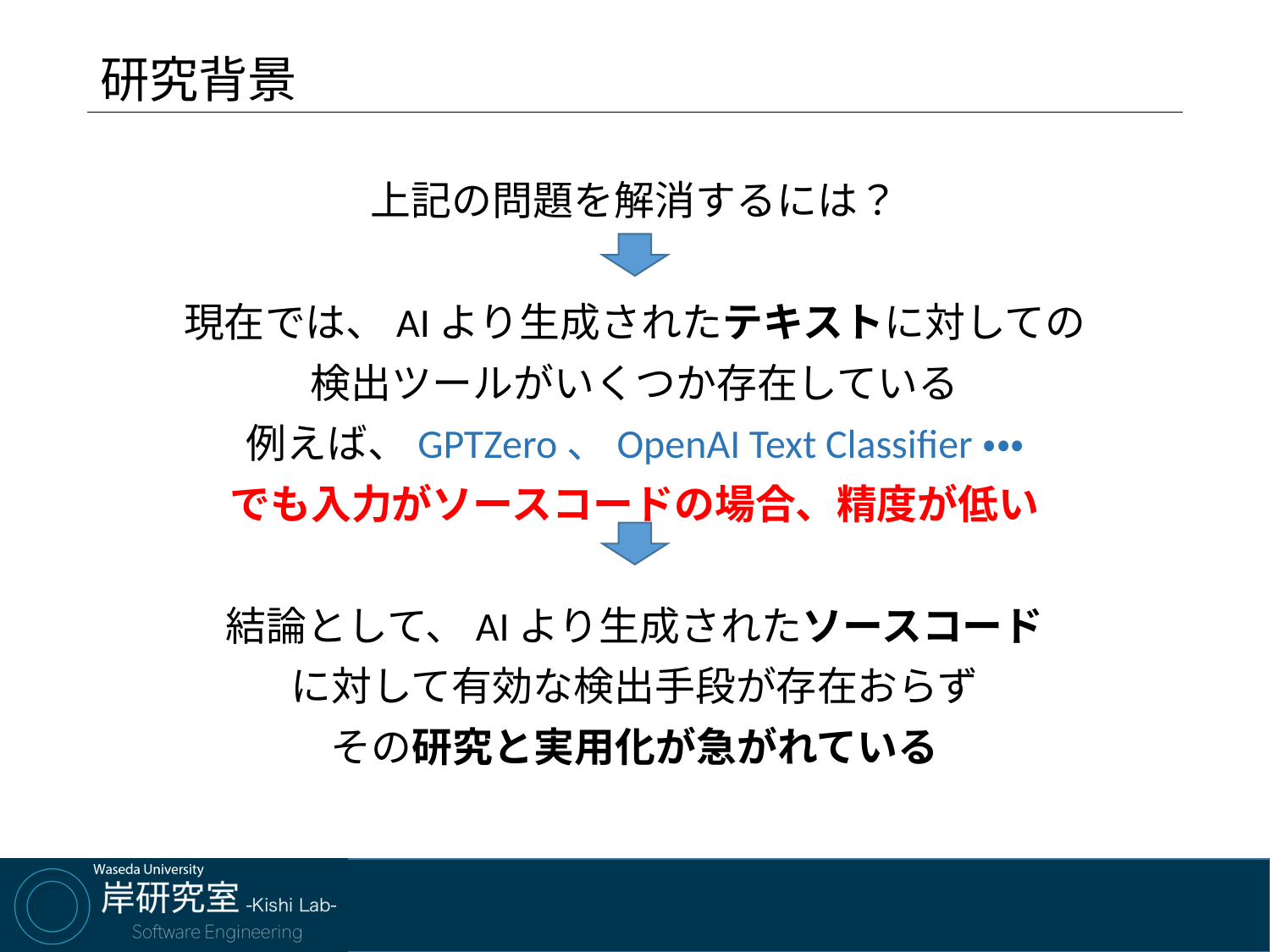

# 研究背景
上記の問題を解消するには？

現在では、AIより生成されたテキストに対しての
検出ツールがいくつか存在している
例えば、GPTZero、OpenAI Text Classifier・・・
でも入力がソースコードの場合、精度が低い

結論として、AIより生成されたソースコード
に対して有効な検出手段が存在おらず
その研究と実用化が急がれている

3